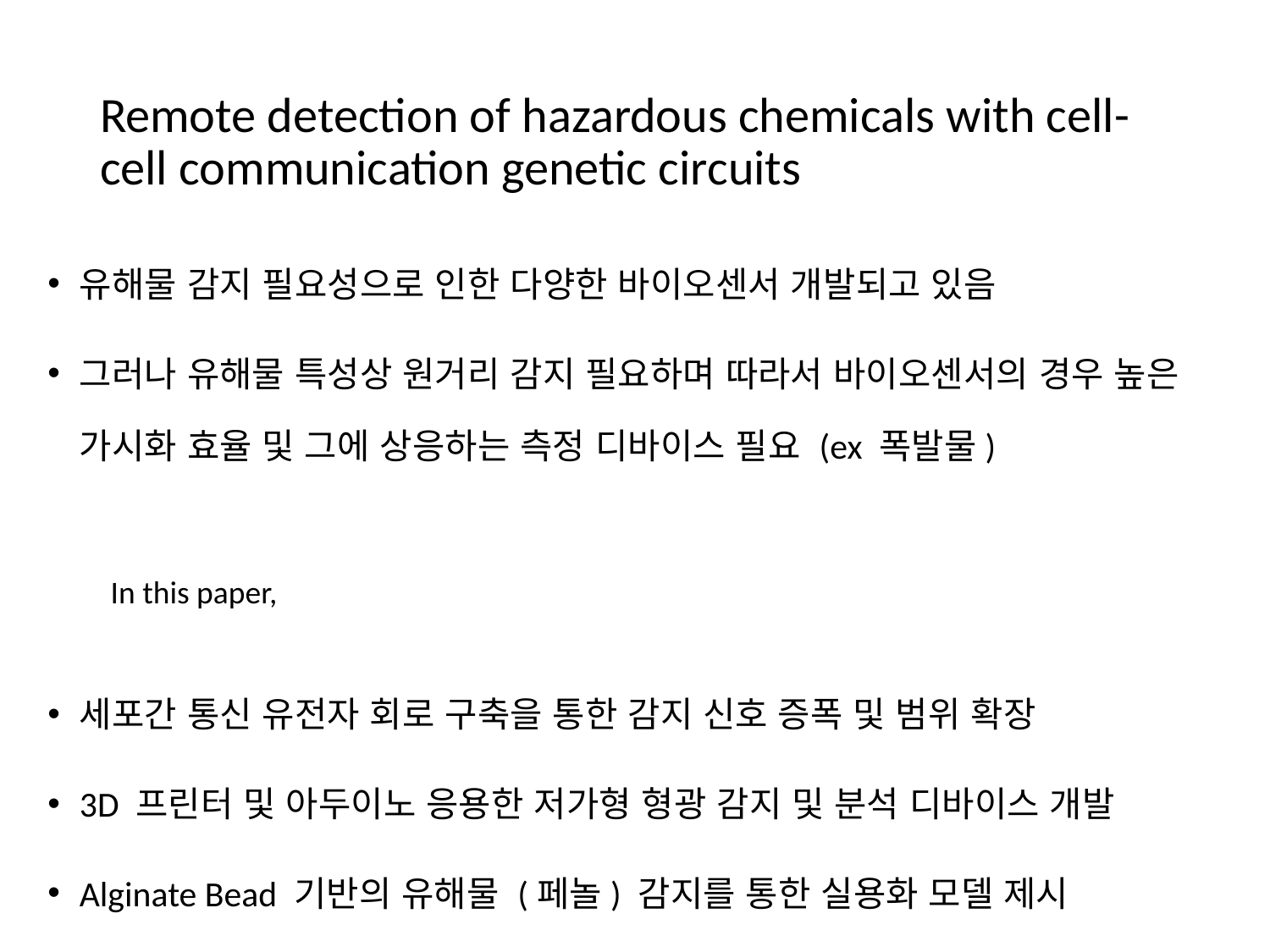

# Remote detection of hazardous chemicals with cell-cell communication genetic circuits
유해물 감지 필요성으로 인한 다양한 바이오센서 개발되고 있음
그러나 유해물 특성상 원거리 감지 필요하며 따라서 바이오센서의 경우 높은 가시화 효율 및 그에 상응하는 측정 디바이스 필요 (ex 폭발물)

세포간 통신 유전자 회로 구축을 통한 감지 신호 증폭 및 범위 확장
3D 프린터 및 아두이노 응용한 저가형 형광 감지 및 분석 디바이스 개발
Alginate Bead 기반의 유해물 (페놀) 감지를 통한 실용화 모델 제시
In this paper,